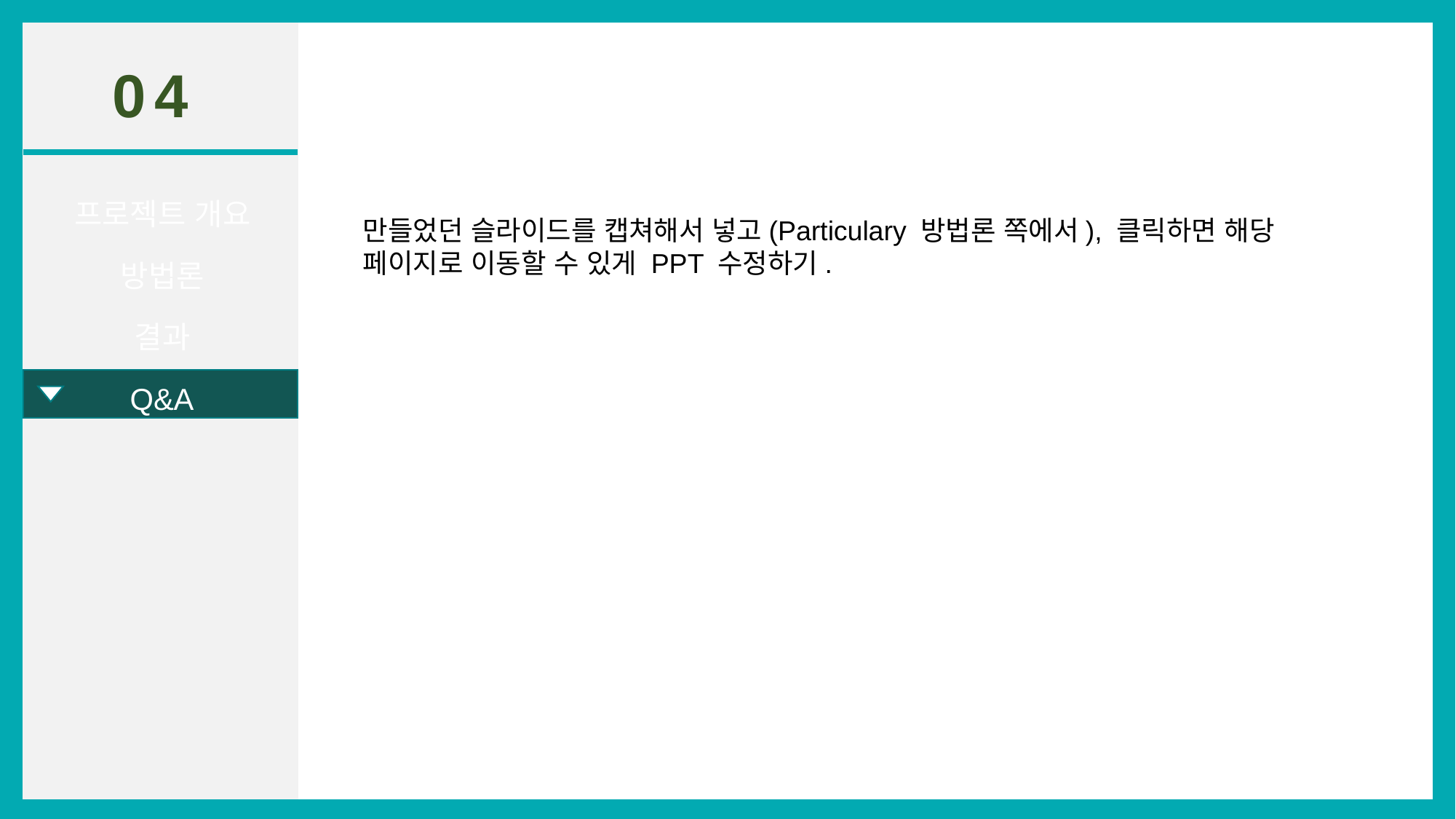

#
만들었던 슬라이드를 캡쳐해서 넣고(Particulary 방법론 쪽에서), 클릭하면 해당 페이지로 이동할 수 있게 PPT 수정하기.